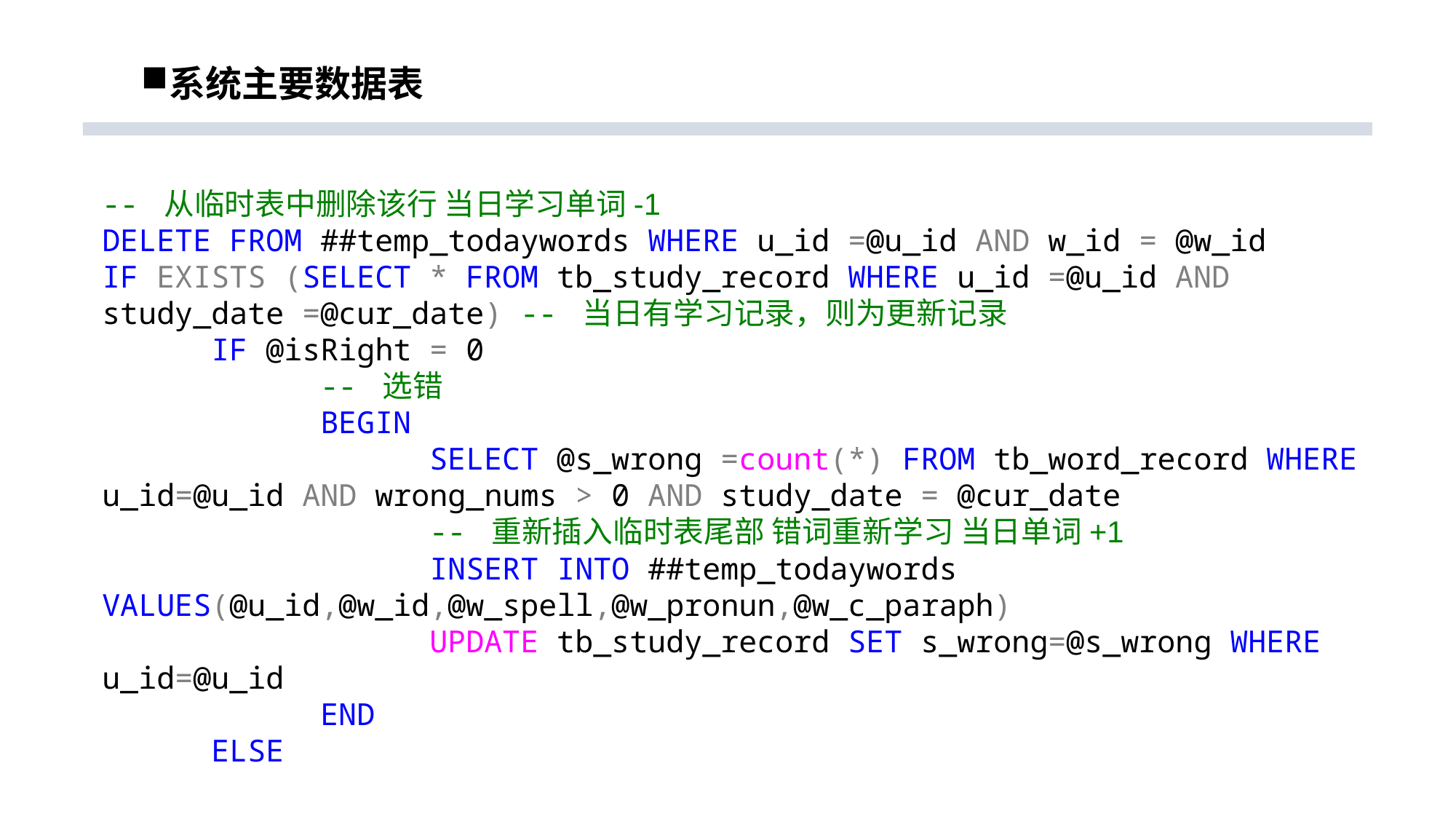

# 系统主要数据表
-- 从临时表中删除该行 当日学习单词-1
DELETE FROM ##temp_todaywords WHERE u_id =@u_id AND w_id = @w_id
IF EXISTS (SELECT * FROM tb_study_record WHERE u_id =@u_id AND study_date =@cur_date) -- 当日有学习记录，则为更新记录
	IF @isRight = 0
		-- 选错
		BEGIN
			SELECT @s_wrong =count(*) FROM tb_word_record WHERE u_id=@u_id AND wrong_nums > 0 AND study_date = @cur_date
			-- 重新插入临时表尾部 错词重新学习 当日单词+1
			INSERT INTO ##temp_todaywords VALUES(@u_id,@w_id,@w_spell,@w_pronun,@w_c_paraph)
			UPDATE tb_study_record SET s_wrong=@s_wrong WHERE u_id=@u_id
		END
	ELSE